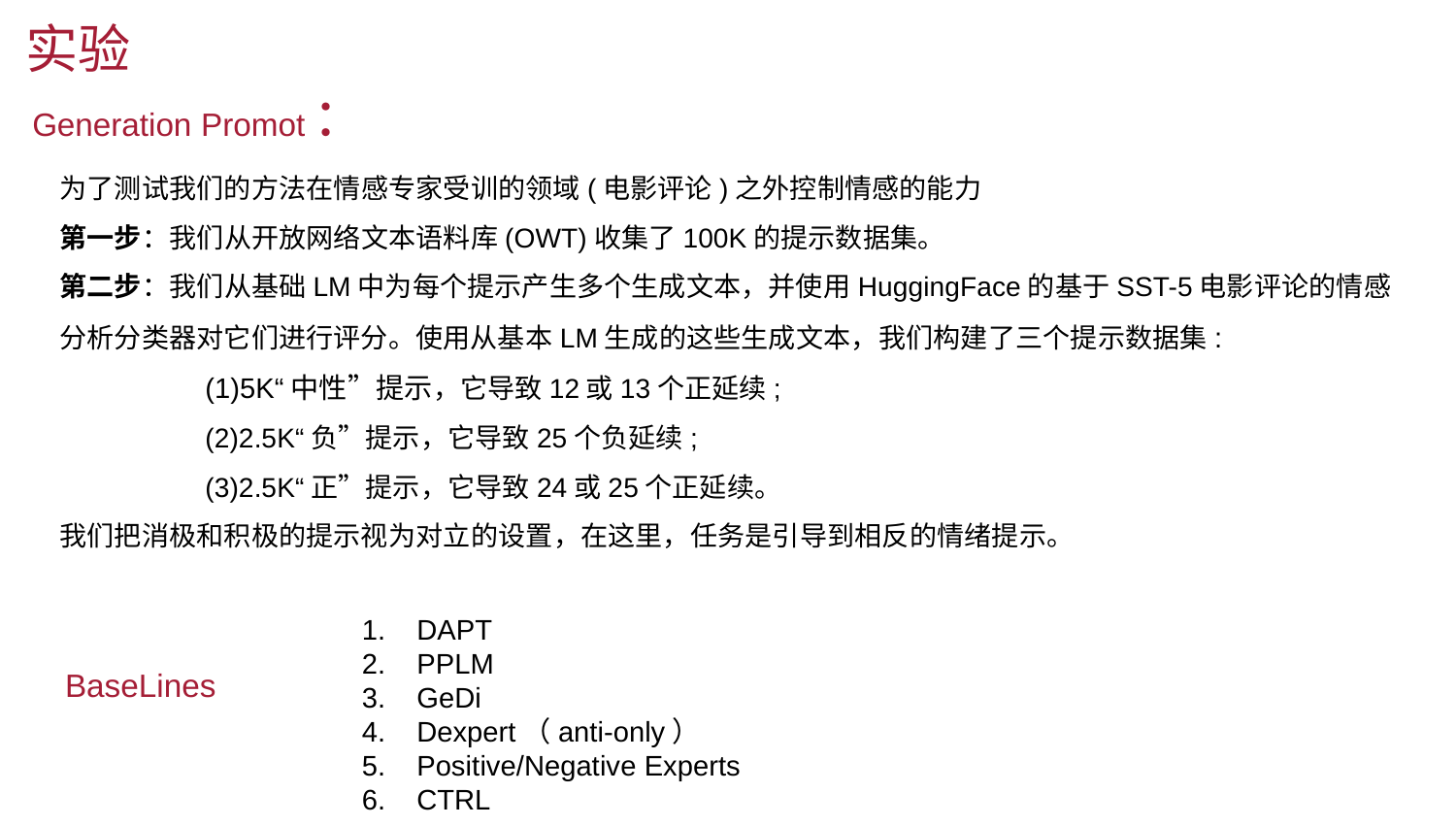

实验
Generation Promot：
为了测试我们的方法在情感专家受训的领域(电影评论)之外控制情感的能力
第一步：我们从开放网络文本语料库(OWT)收集了100K的提示数据集。
第二步：我们从基础LM中为每个提示产生多个生成文本，并使用HuggingFace的基于SST-5电影评论的情感分析分类器对它们进行评分。使用从基本LM生成的这些生成文本，我们构建了三个提示数据集:
	(1)5K“中性”提示，它导致12或13个正延续;
	(2)2.5K“负”提示，它导致25个负延续;
	(3)2.5K“正”提示，它导致24或25个正延续。
我们把消极和积极的提示视为对立的设置，在这里，任务是引导到相反的情绪提示。
DAPT
PPLM
GeDi
Dexpert（anti-only）
Positive/Negative Experts
CTRL
BaseLines